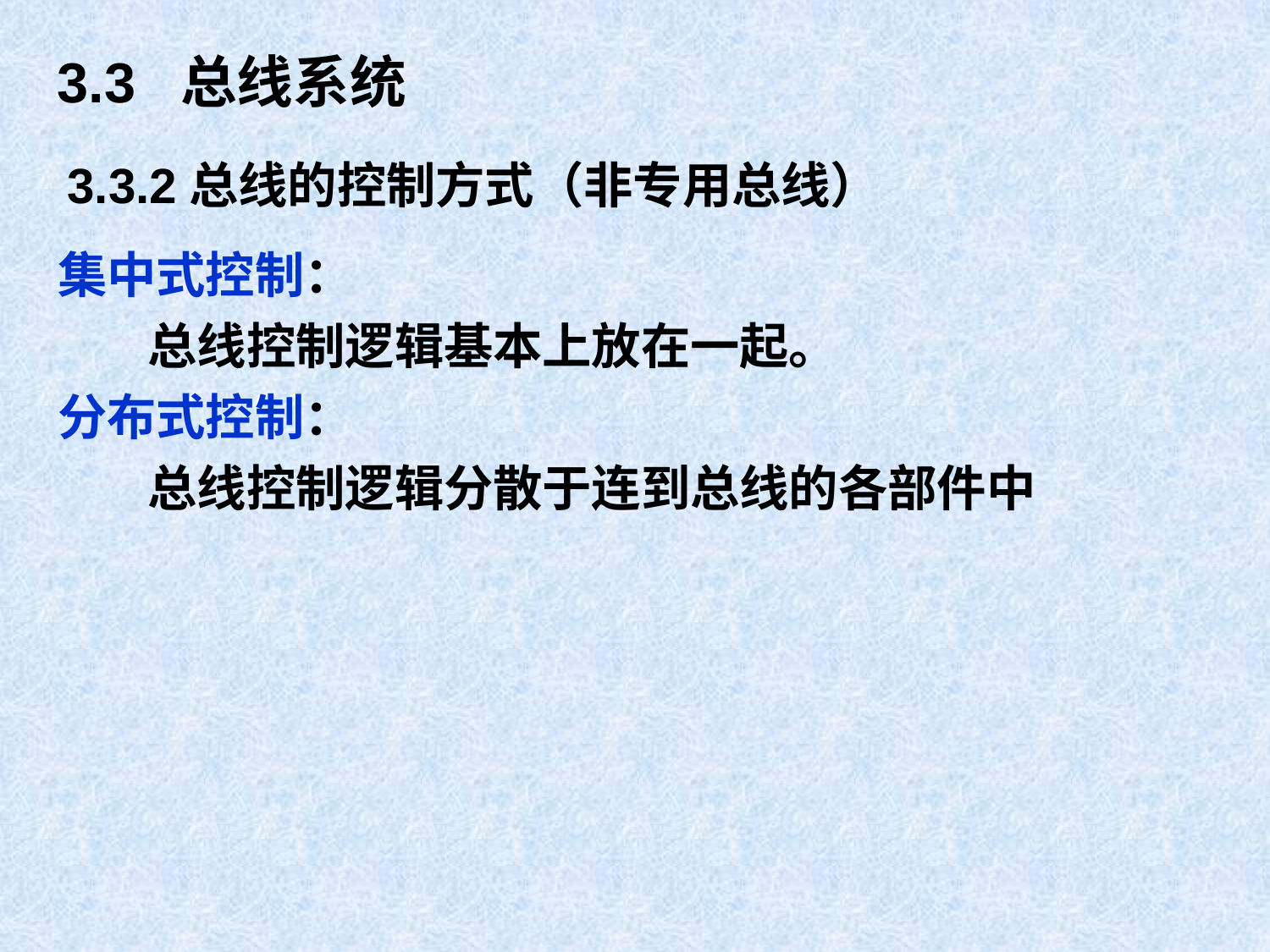

3.3  总线系统
3.3.2总线的控制方式（非专用总线）

集中式控制：
       总线控制逻辑基本上放在一起。
分布式控制：
       总线控制逻辑分散于连到总线的各部件中